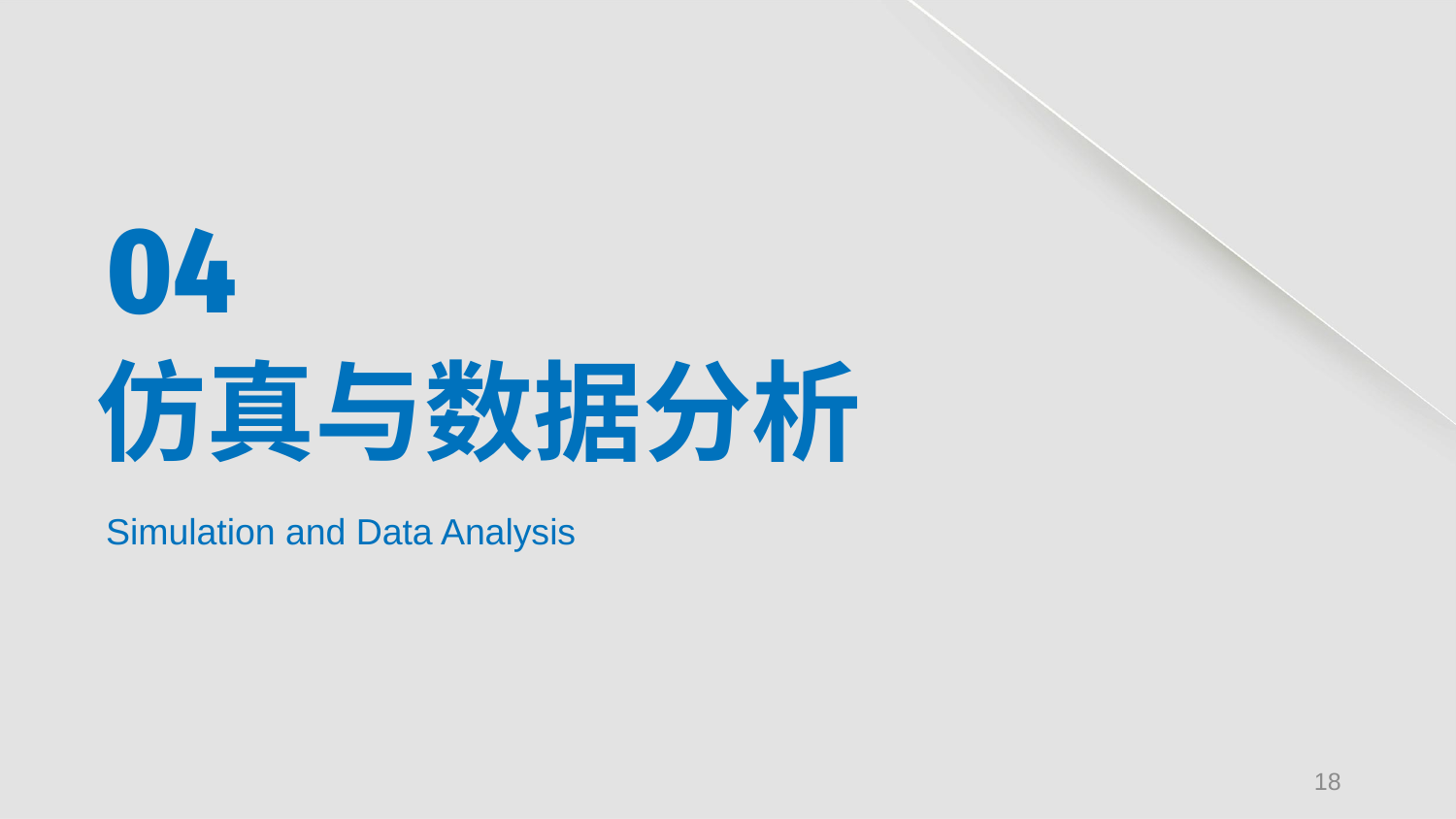

04
# 仿真与数据分析
Simulation and Data Analysis
18